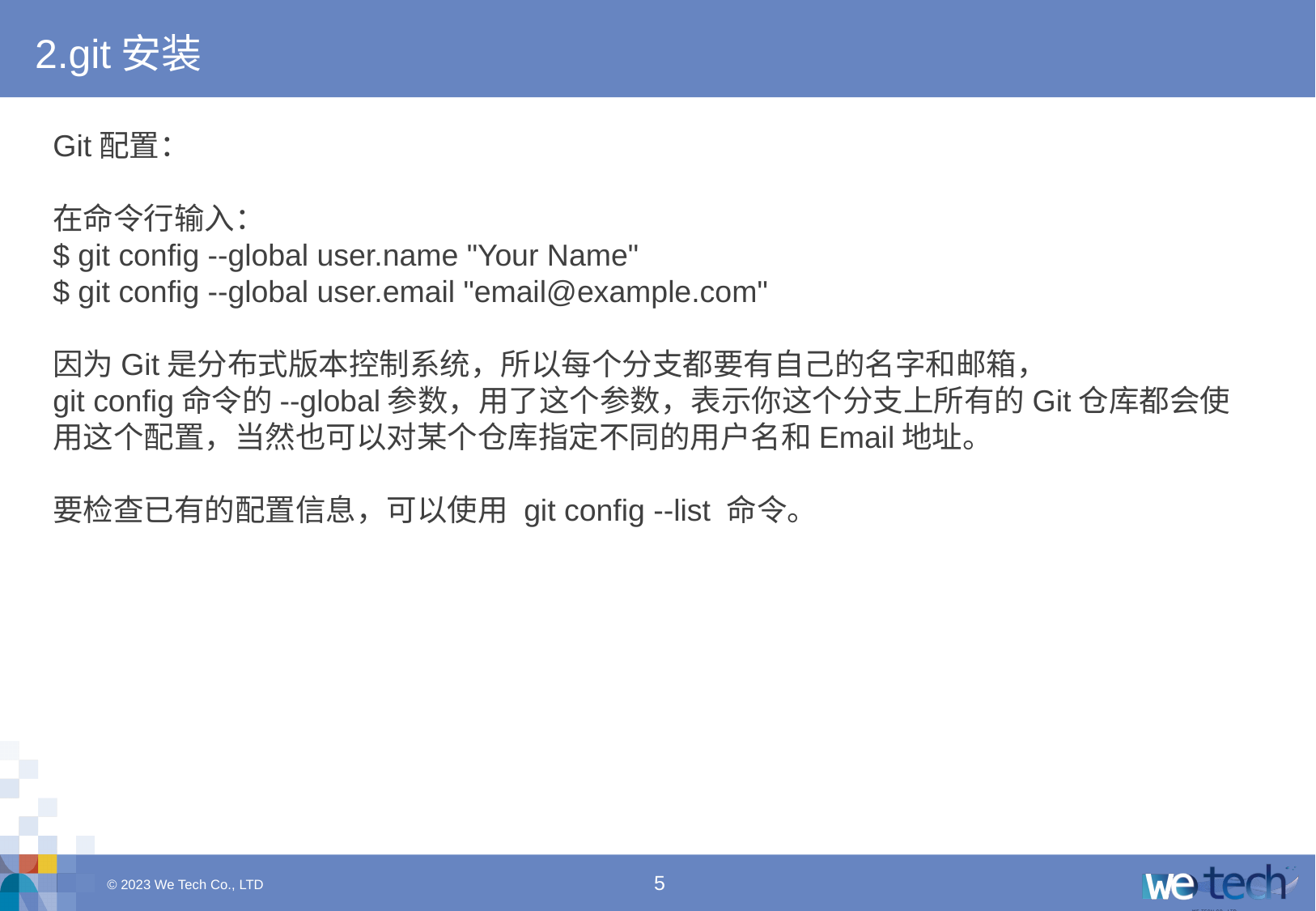

2.git安装
Git配置：

在命令行输入：
$ git config --global user.name "Your Name"
$ git config --global user.email "email@example.com"

因为Git是分布式版本控制系统，所以每个分支都要有自己的名字和邮箱，
git config命令的--global参数，用了这个参数，表示你这个分支上所有的Git仓库都会使用这个配置，当然也可以对某个仓库指定不同的用户名和Email地址。

要检查已有的配置信息，可以使用 git config --list 命令。